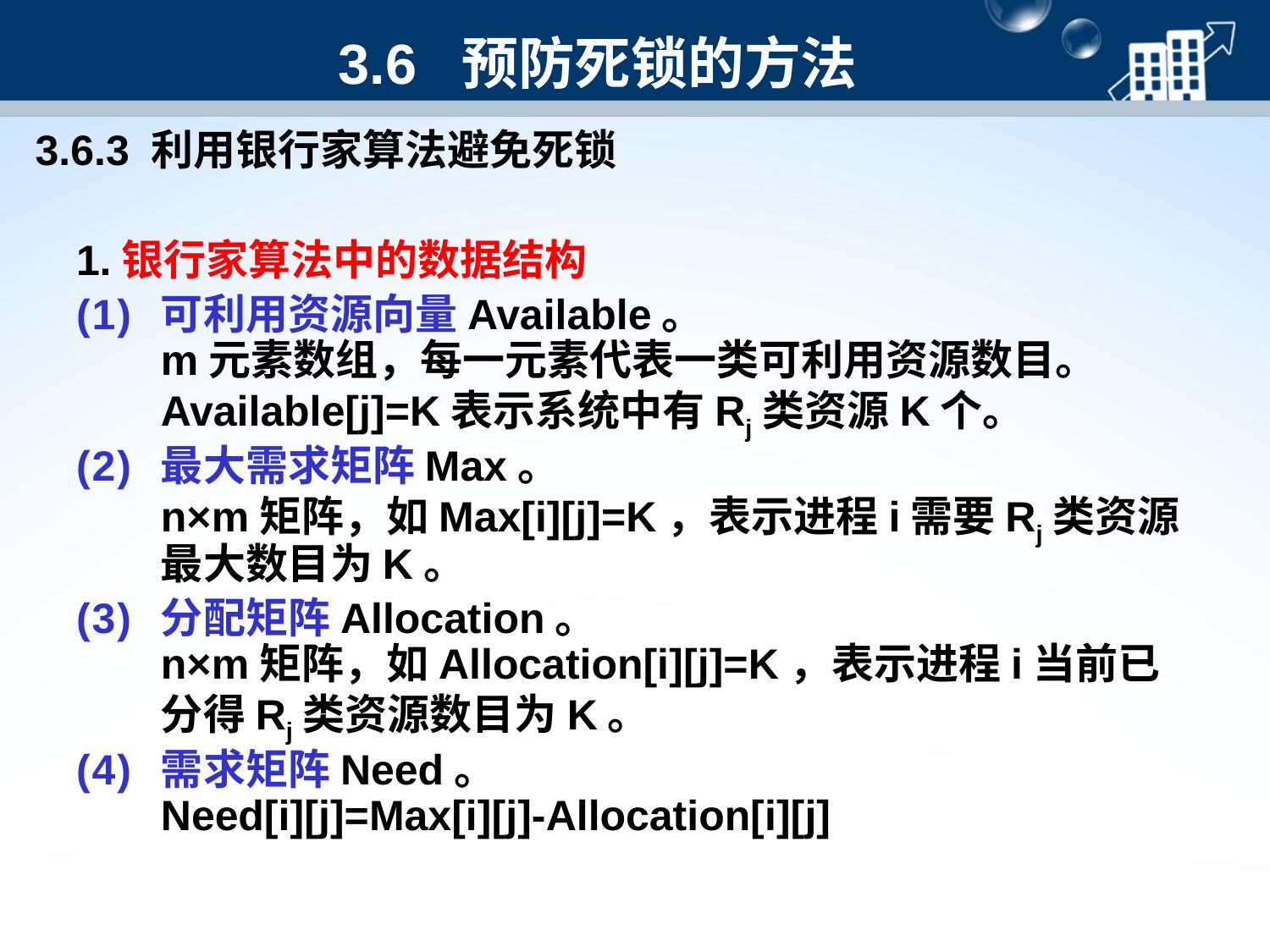

3.6  预防死锁的方法
3.6.3 利用银行家算法避免死锁
1.银行家算法中的数据结构
可利用资源向量Available。
m元素数组，每一元素代表一类可利用资源数目。
Available[j]=K表示系统中有Rj类资源K个。
最大需求矩阵Max。
n×m矩阵，如Max[i][j]=K，表示进程i需要Rj类资源最大数目为K。
分配矩阵Allocation。
n×m矩阵，如Allocation[i][j]=K，表示进程i当前已分得Rj类资源数目为K。
需求矩阵Need。
Need[i][j]=Max[i][j]-Allocation[i][j]